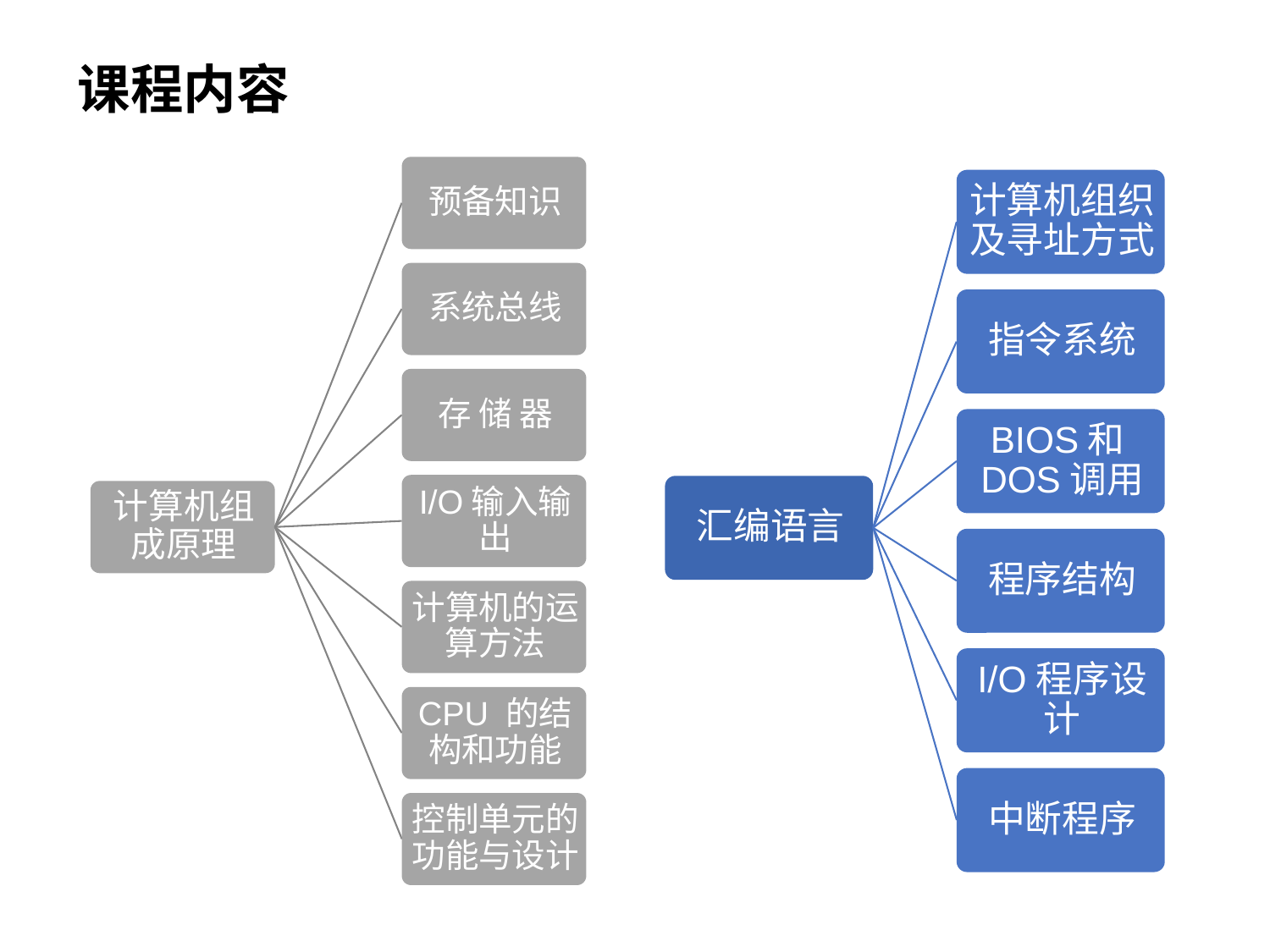

# 课程内容
计算机组成原理

预备知识

系统总线

存 储 器

I/O输入输出

计算机的运算方法

CPU 的结构和功能

控制单元的功能与设计
汇编语言

计算机组织及寻址方式

指令系统

BIOS和DOS调用

程序结构

I/O程序设计

中断程序